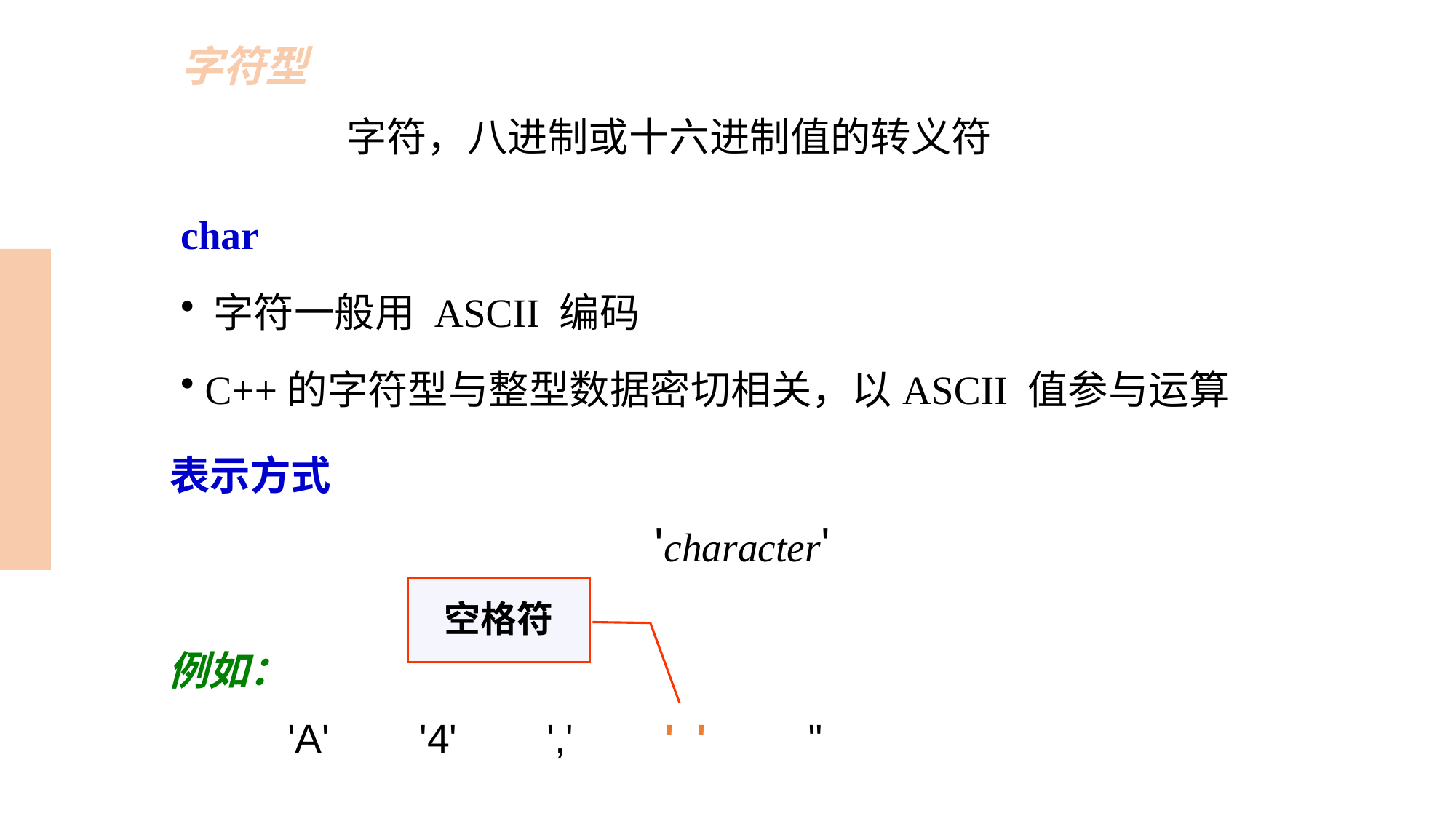

字符型
字符，八进制或十六进制值的转义符
char
 字符一般用 ASCII 编码
 C++的字符型与整型数据密切相关，以ASCII 值参与运算

表示方式
'character'
空格符
例如：
	 'A'        '4'        ','        '  '         ''